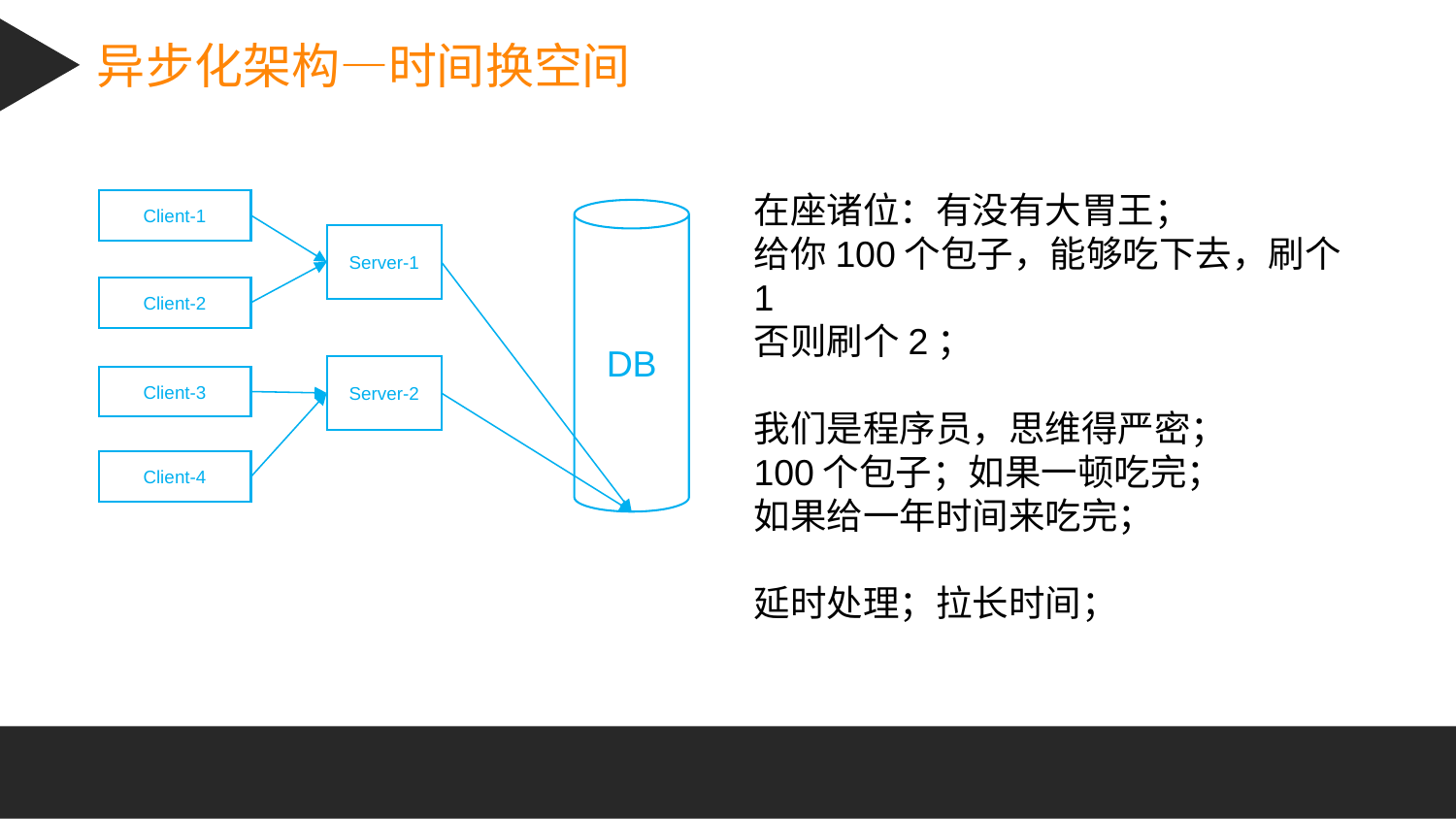

异步化架构—时间换空间
在座诸位：有没有大胃王；
给你100个包子，能够吃下去，刷个 1
否则刷个2；

我们是程序员，思维得严密；
100个包子；如果一顿吃完；
如果给一年时间来吃完；

延时处理；拉长时间；

Client-1
DB
Server-1
Client-2
Server-2
Client-3
Client-4